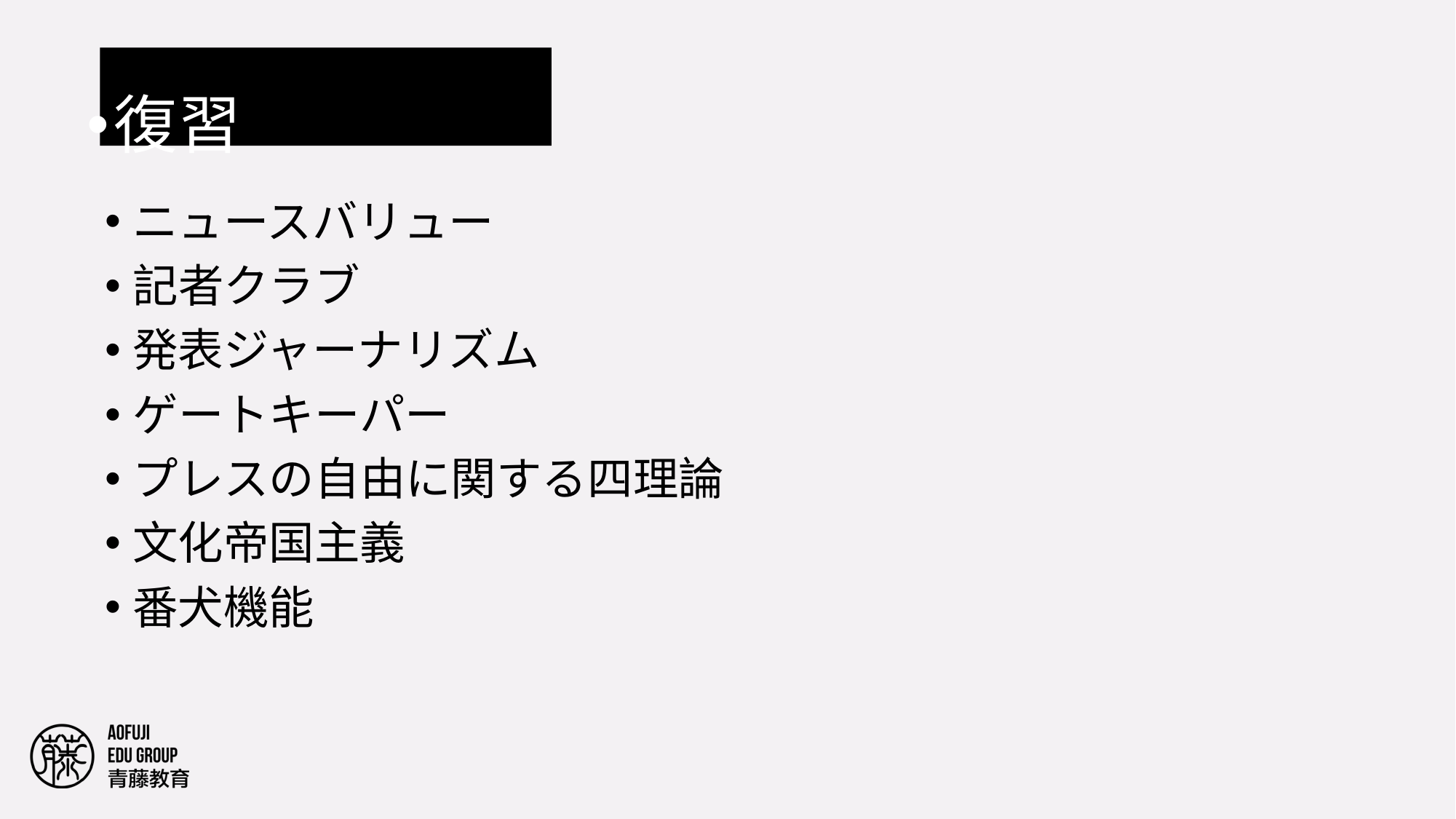

#

復習
ニュースバリュー
記者クラブ
発表ジャーナリズム
ゲートキーパー
プレスの自由に関する四理論
文化帝国主義
番犬機能